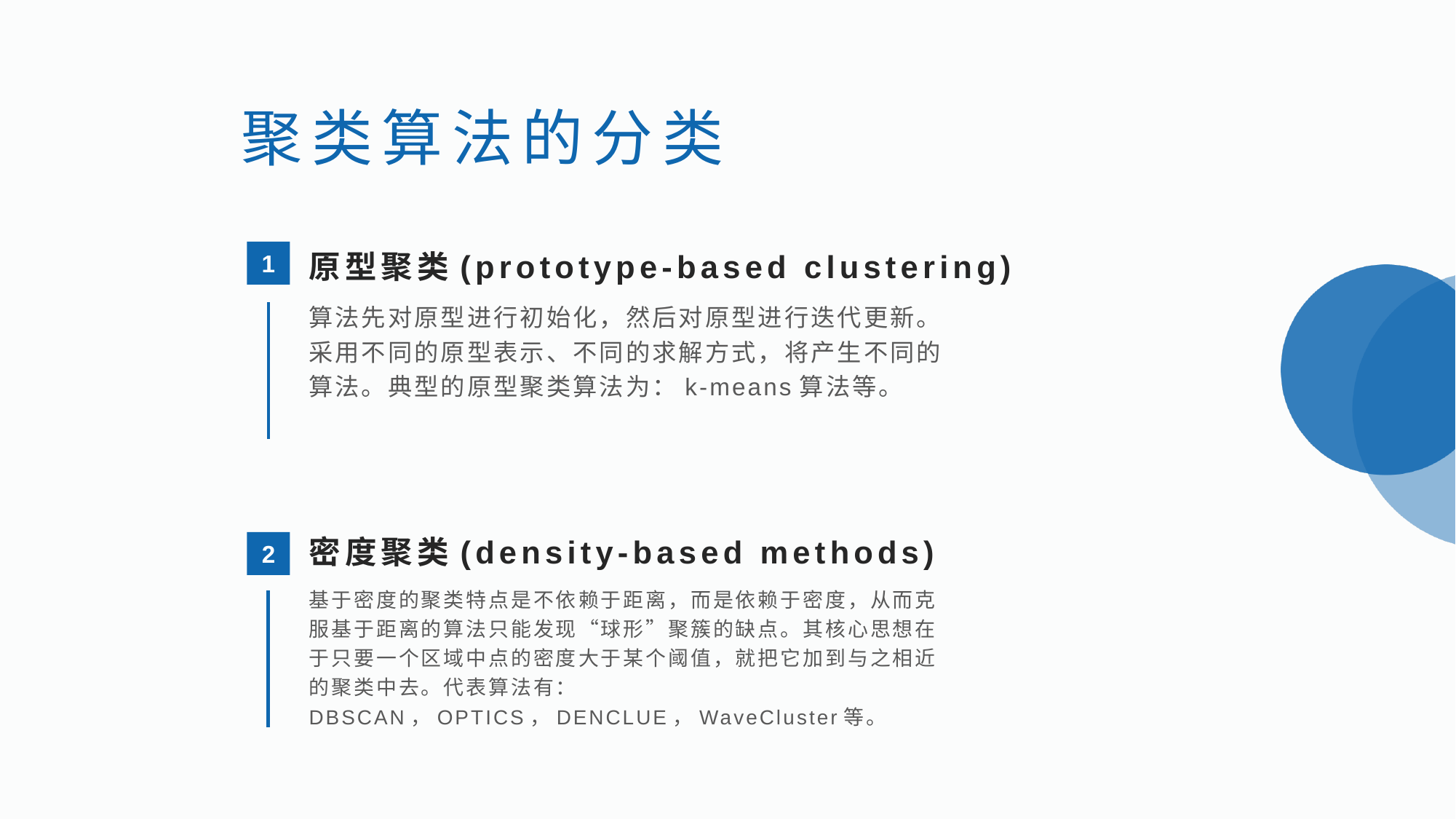

聚类算法的分类
原型聚类(prototype-based clustering)
1
算法先对原型进行初始化，然后对原型进行迭代更新。采用不同的原型表示、不同的求解方式，将产生不同的算法。典型的原型聚类算法为：k-means算法等。
密度聚类(density-based methods)
2
基于密度的聚类特点是不依赖于距离，而是依赖于密度，从而克服基于距离的算法只能发现“球形”聚簇的缺点。其核心思想在于只要一个区域中点的密度大于某个阈值，就把它加到与之相近的聚类中去。代表算法有：DBSCAN，OPTICS，DENCLUE，WaveCluster等。